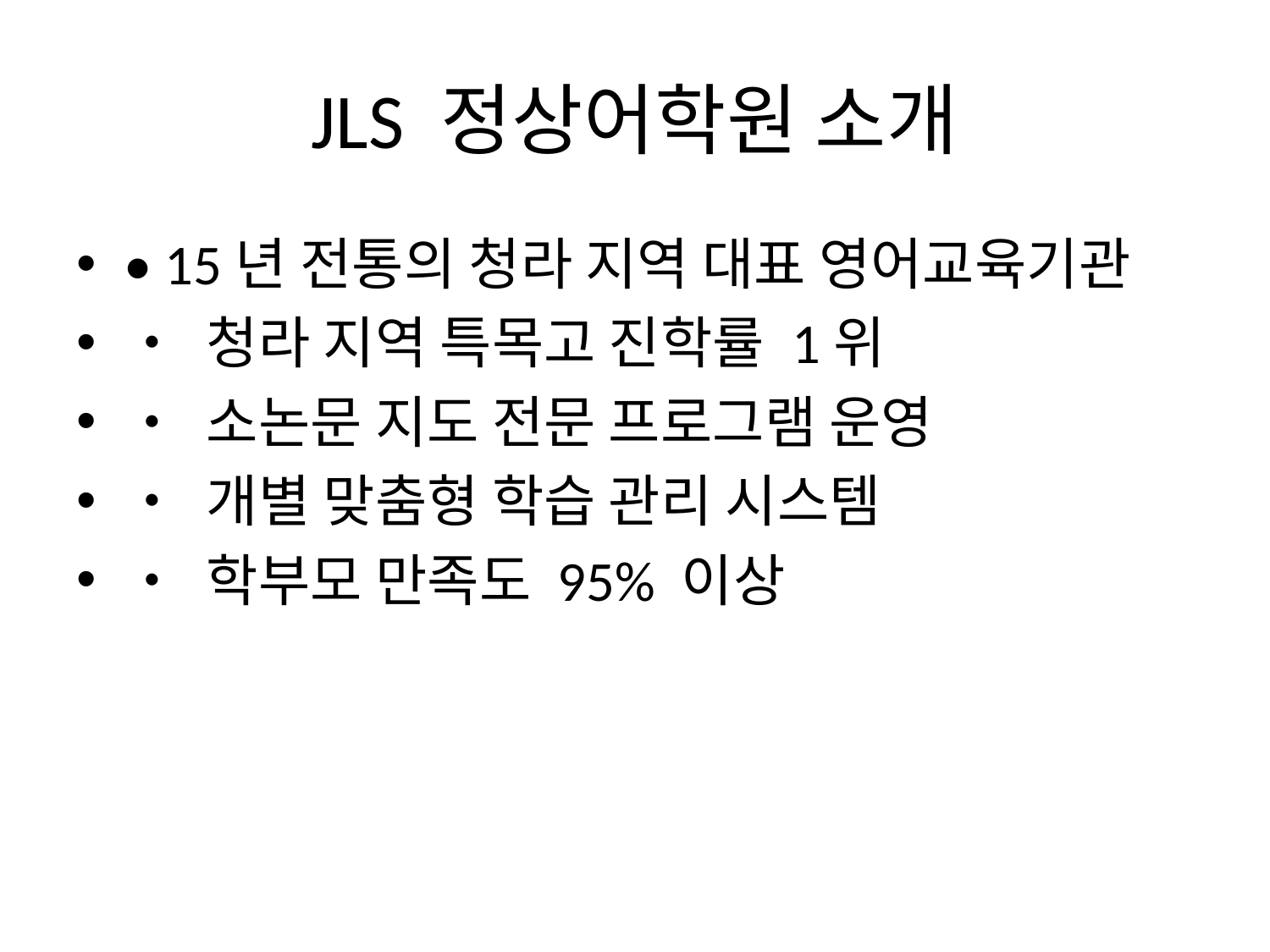

# JLS 정상어학원 소개
• 15년 전통의 청라 지역 대표 영어교육기관
• 청라 지역 특목고 진학률 1위
• 소논문 지도 전문 프로그램 운영
• 개별 맞춤형 학습 관리 시스템
• 학부모 만족도 95% 이상